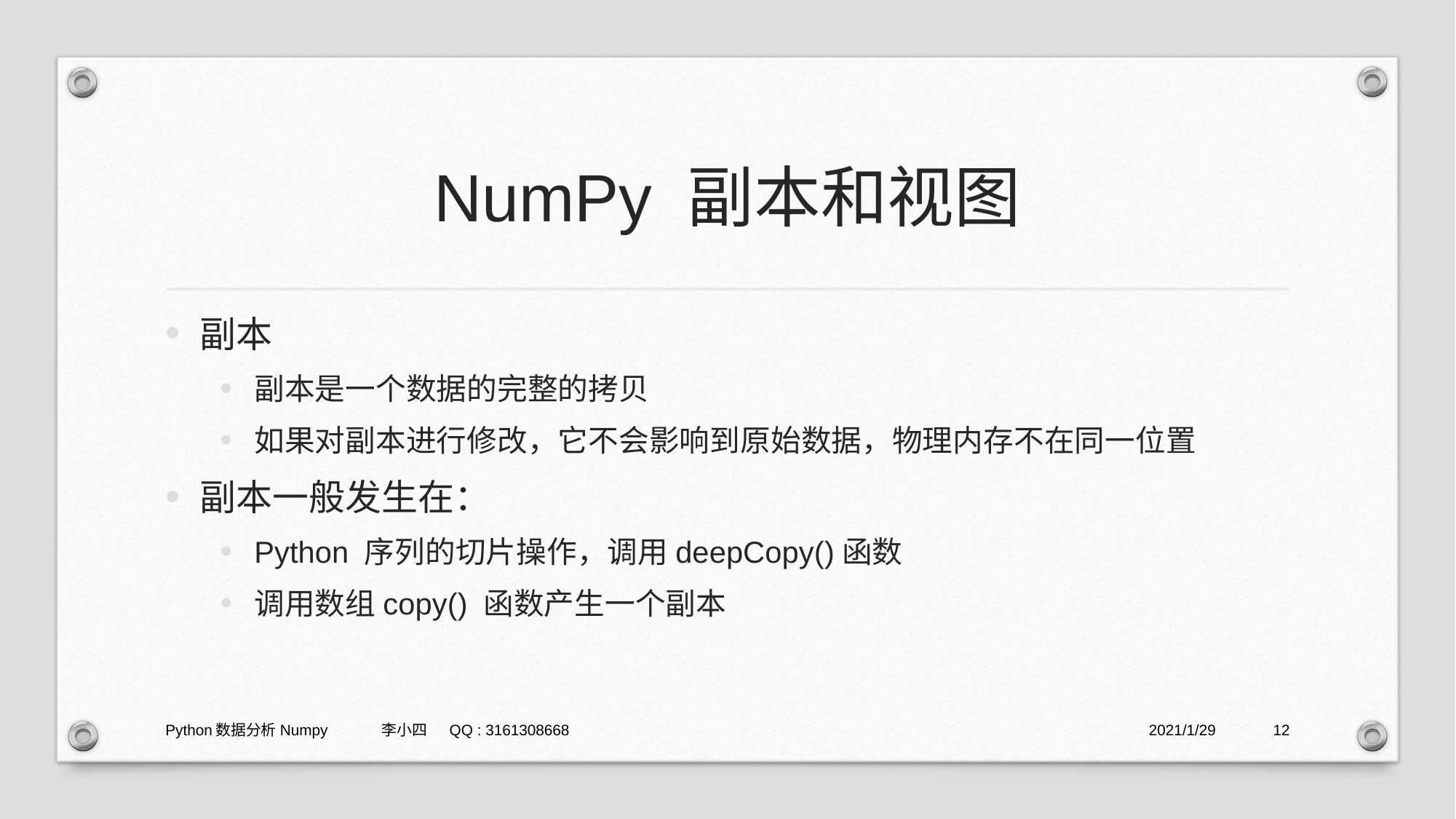

# NumPy 副本和视图
副本
副本是一个数据的完整的拷贝
如果对副本进行修改，它不会影响到原始数据，物理内存不在同一位置
副本一般发生在：
Python 序列的切片操作，调用deepCopy()函数
调用数组copy() 函数产生一个副本
Python数据分析Numpy            李小四    QQ : 3161308668
2021/1/29
12